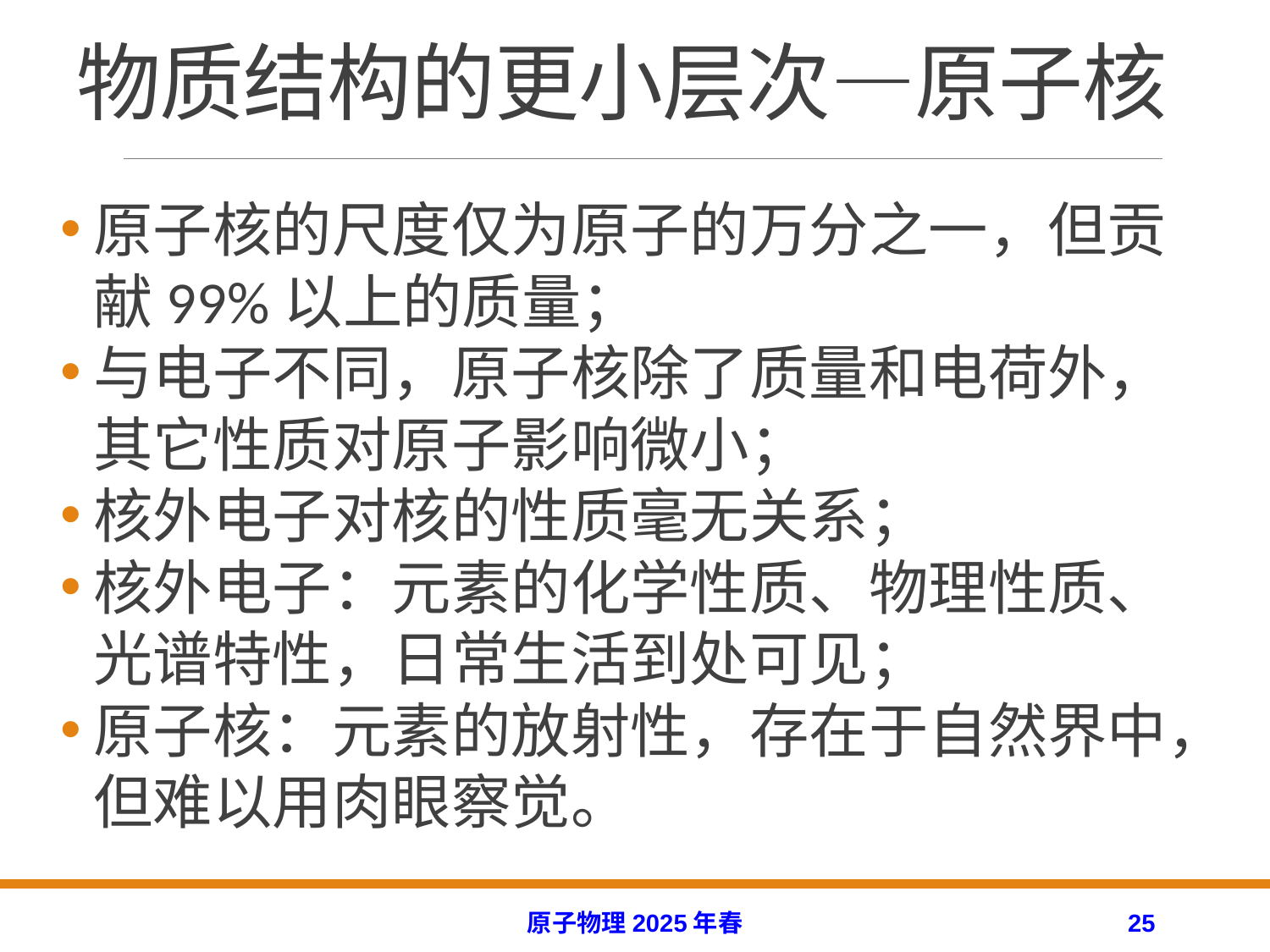

# 物质结构的更小层次—原子核
原子核的尺度仅为原子的万分之一，但贡献99%以上的质量；
与电子不同，原子核除了质量和电荷外，其它性质对原子影响微小；
核外电子对核的性质毫无关系；
核外电子：元素的化学性质、物理性质、光谱特性，日常生活到处可见；
原子核：元素的放射性，存在于自然界中，但难以用肉眼察觉。
原子物理2025年春
25